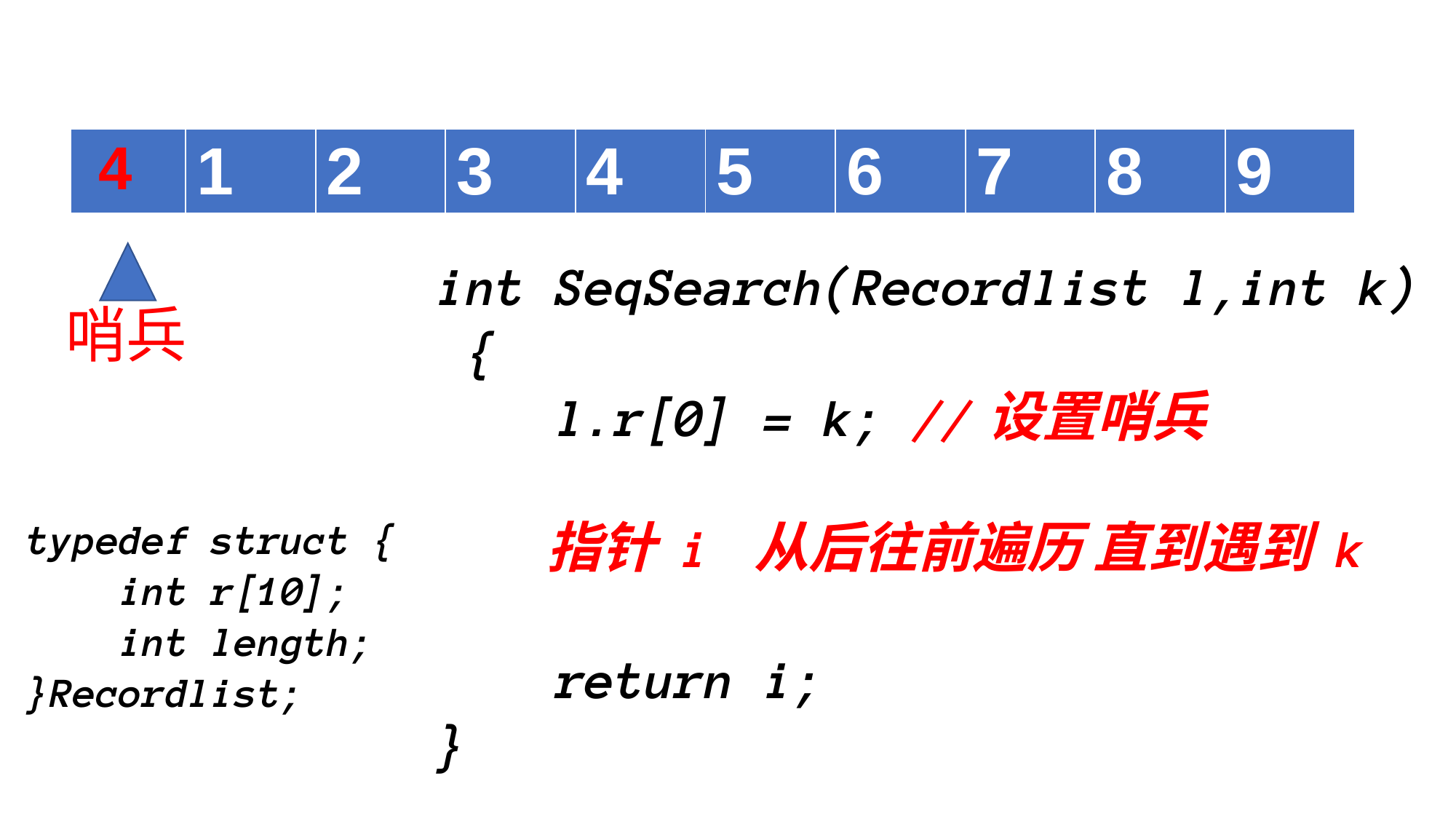

| 4 | 1 | 2 | 3 | 4 | 5 | 6 | 7 | 8 | 9 |
| --- | --- | --- | --- | --- | --- | --- | --- | --- | --- |

int SeqSearch(Recordlist l,int k) {
    l.r[0] = k; //设置哨兵

	指针 i 从后往前遍历 直到遇到 k

    return i;
}

哨兵
typedef struct {
    int r[10];
    int length;
}Recordlist;